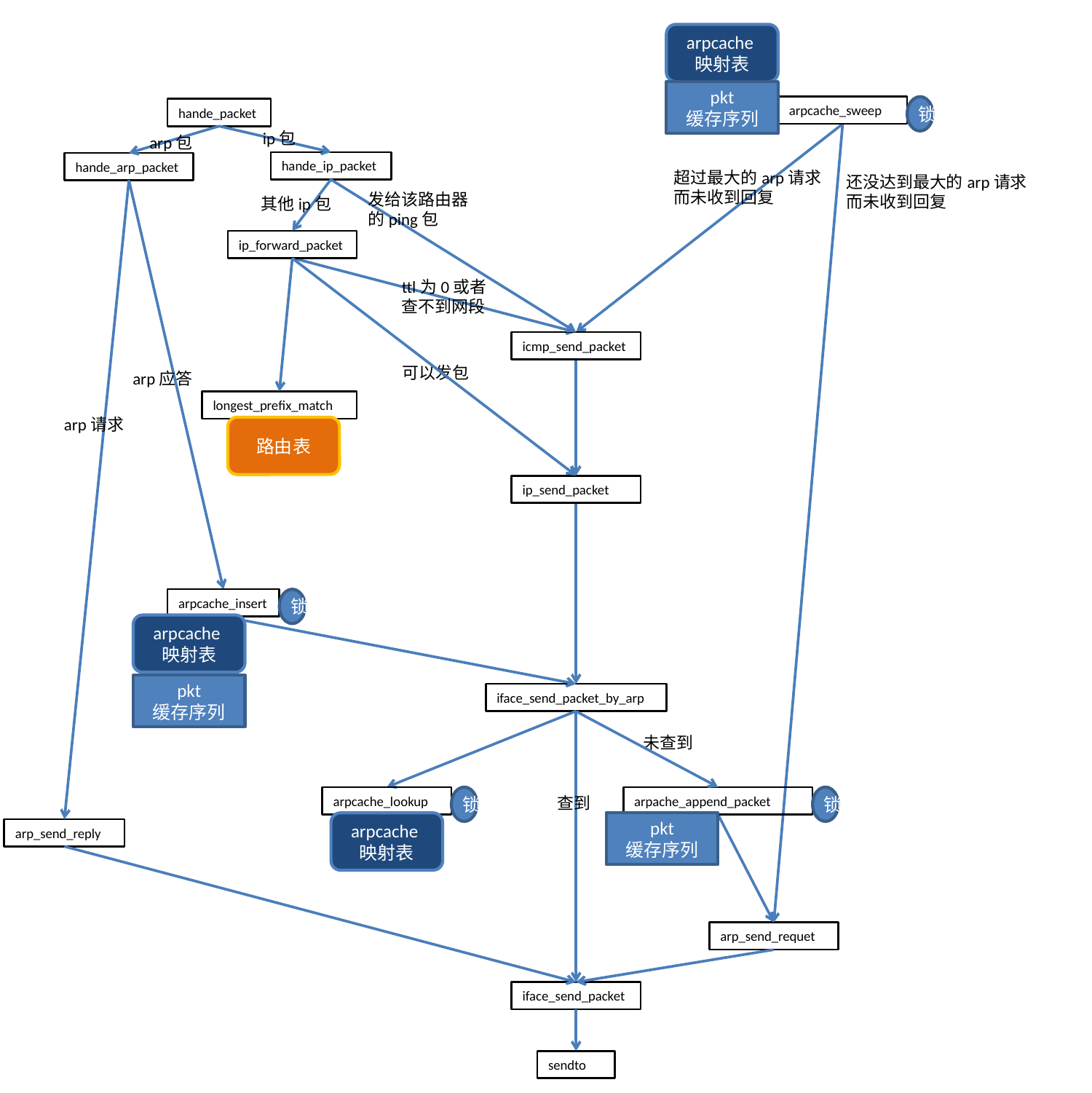

arpcache映射表
pkt
缓存序列
arpcache_sweep
锁
hande_packet
ip包
超过最大的arp请求
而未收到回复
还没达到最大的arp请求
而未收到回复
arp包
hande_ip_packet
hande_arp_packet
icmp_send_packet
发给该路由器
的ping包
ip_forward_packet
arp请求
arp应答
其他ip包
ttl为0或者
查不到网段
longest_prefix_match
路由表
ip_send_packet
可以发包
arpcache_insert
锁
arpcache映射表
pkt
缓存序列
iface_send_packet_by_arp
arpache_append_packet
锁
未查到
锁
arpcache_lookup
查到
arpcache映射表
pkt
缓存序列
arp_send_requet
arp_send_reply
iface_send_packet
sendto